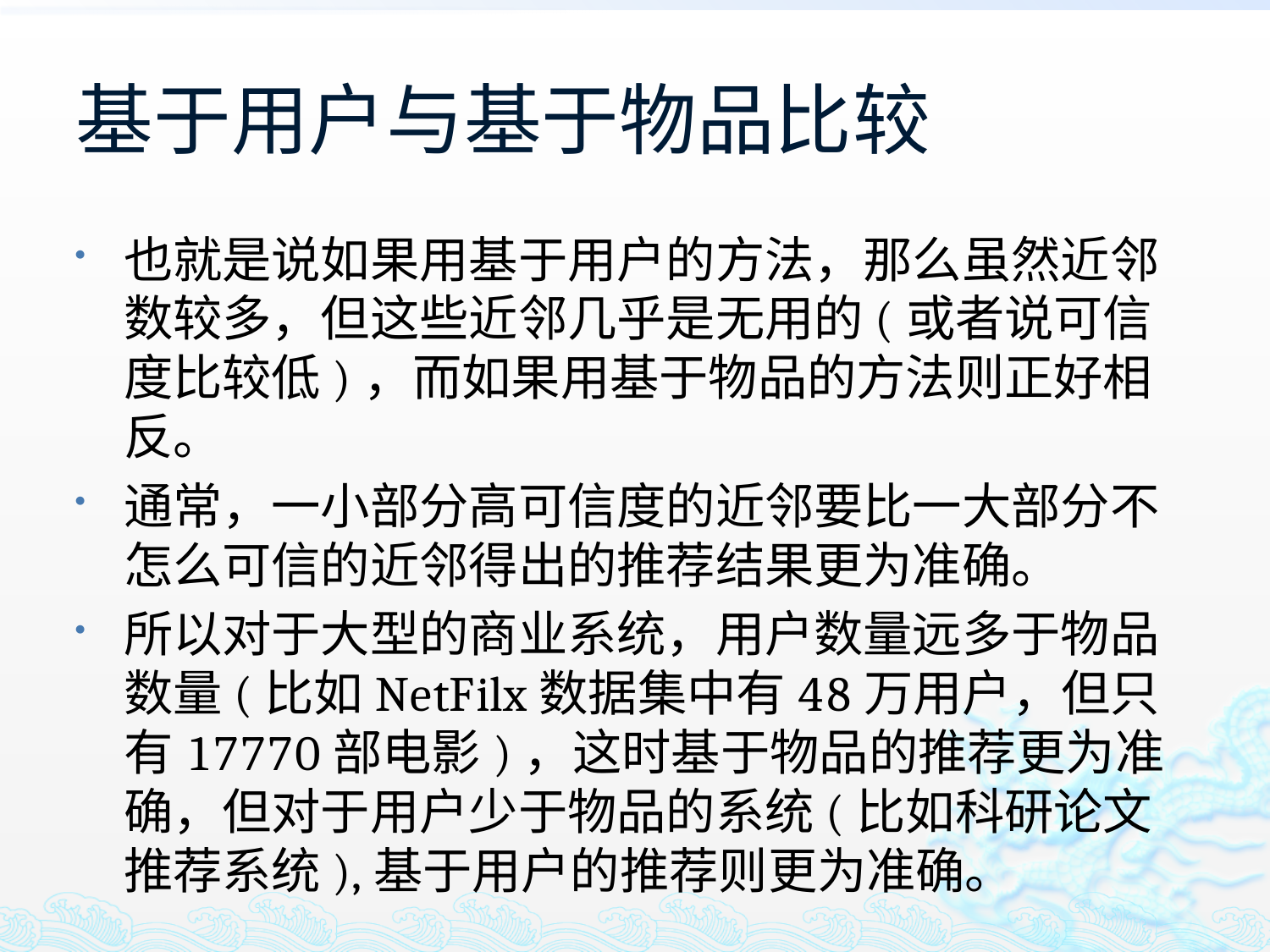

# 基于用户与基于物品比较
也就是说如果用基于用户的方法，那么虽然近邻数较多，但这些近邻几乎是无用的(或者说可信度比较低)，而如果用基于物品的方法则正好相反。
通常，一小部分高可信度的近邻要比一大部分不怎么可信的近邻得出的推荐结果更为准确。
所以对于大型的商业系统，用户数量远多于物品数量(比如NetFilx数据集中有48万用户，但只有17770部电影)，这时基于物品的推荐更为准确，但对于用户少于物品的系统(比如科研论文推荐系统),基于用户的推荐则更为准确。